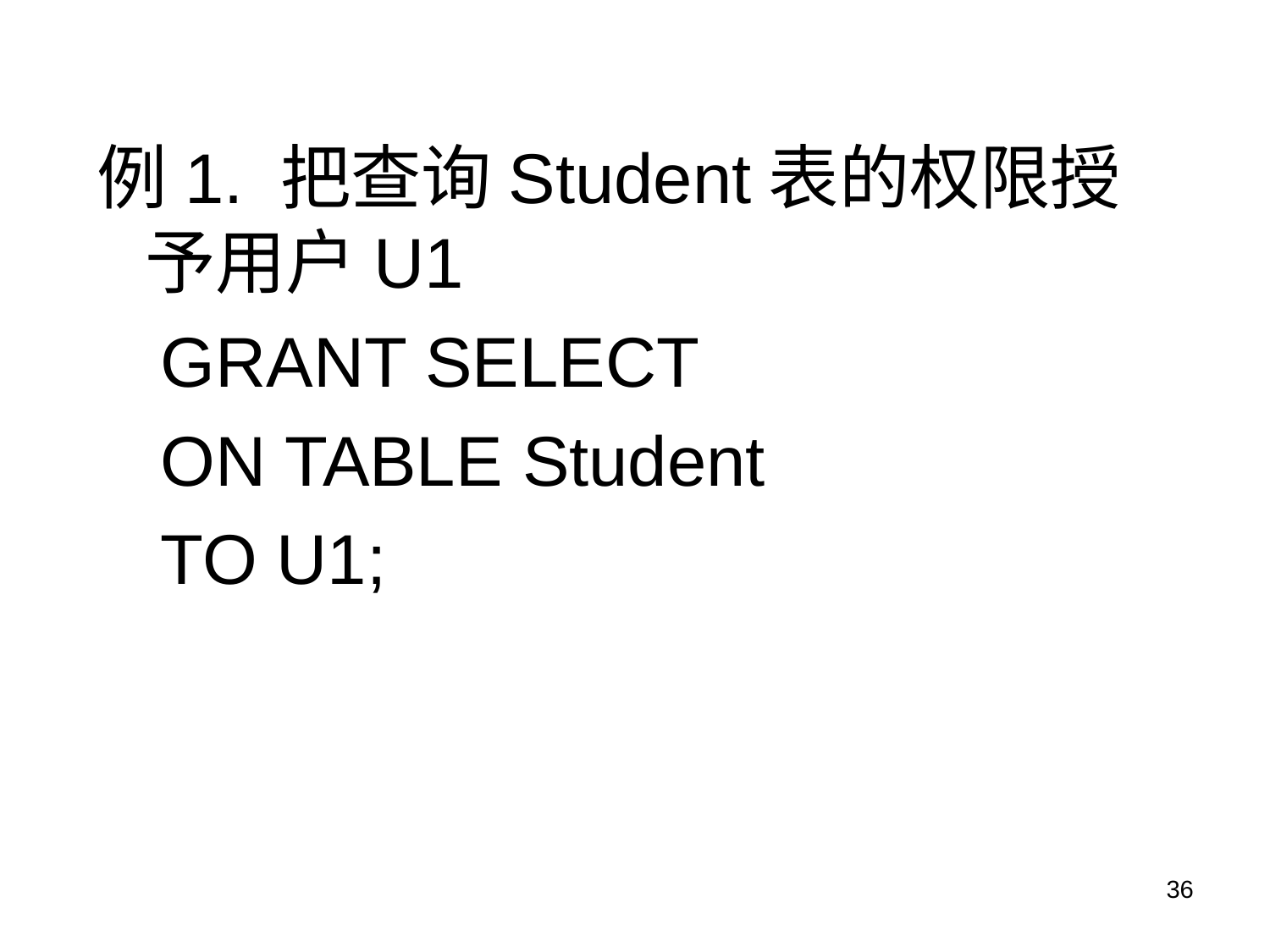

例1. 把查询Student表的权限授予用户U1
GRANT SELECT
ON TABLE Student
TO U1;

36